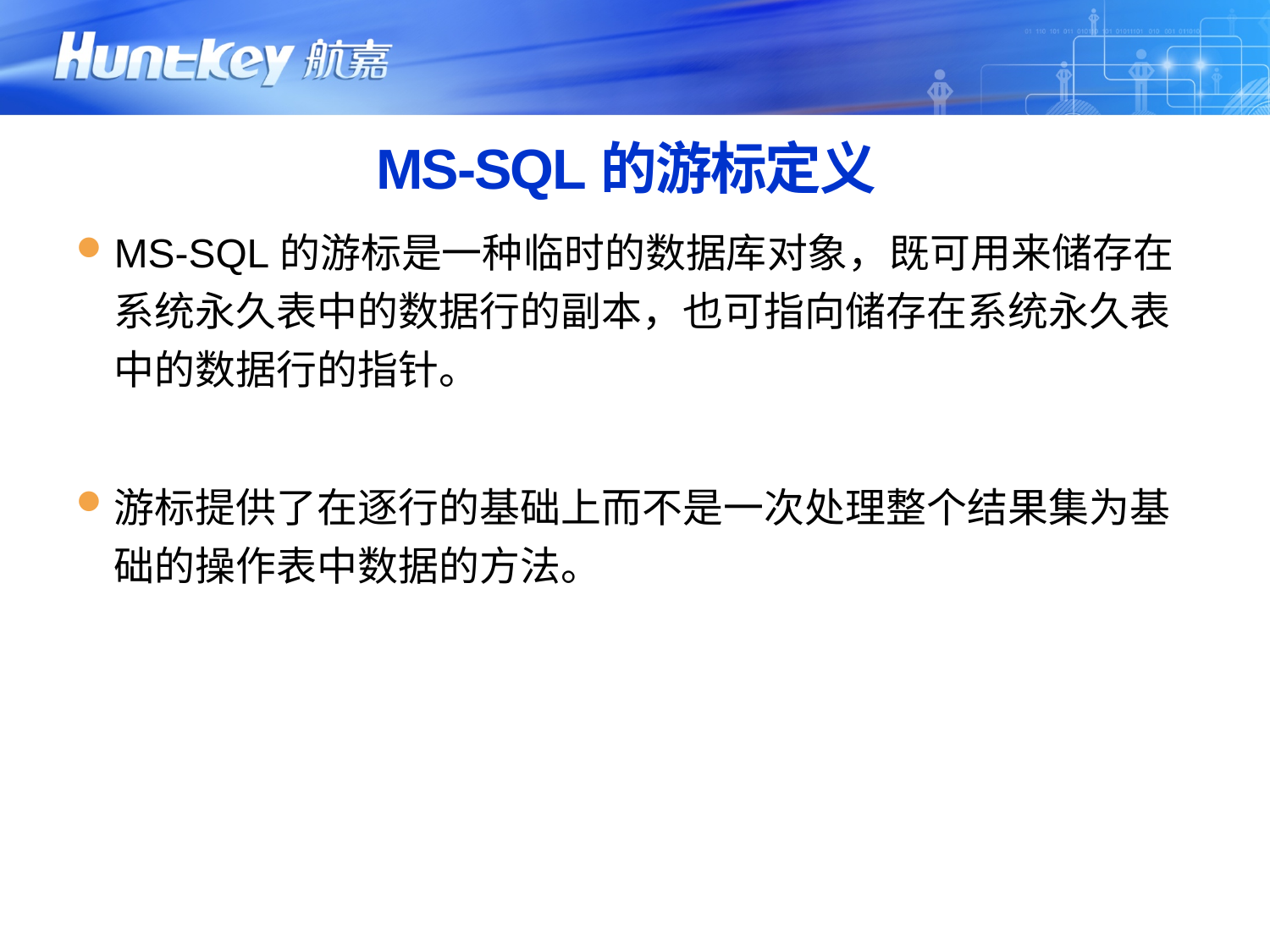

# MS-SQL的游标定义
MS-SQL的游标是一种临时的数据库对象，既可用来储存在系统永久表中的数据行的副本，也可指向储存在系统永久表中的数据行的指针。

游标提供了在逐行的基础上而不是一次处理整个结果集为基础的操作表中数据的方法。